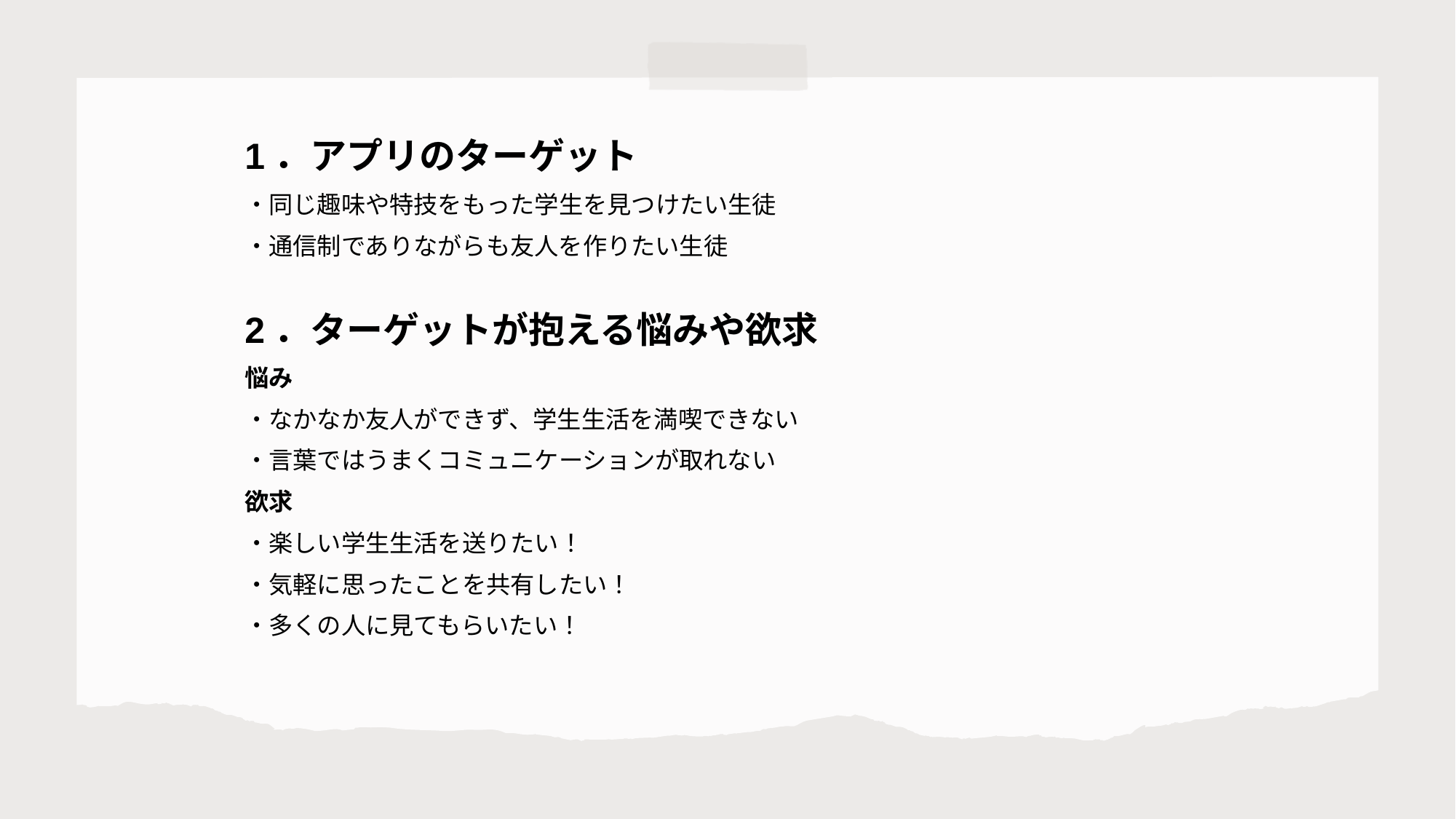

1．アプリのターゲット
・同じ趣味や特技をもった学生を見つけたい生徒
・通信制でありながらも友人を作りたい生徒

2．ターゲットが抱える悩みや欲求
悩み
・なかなか友人ができず、学生生活を満喫できない
・言葉ではうまくコミュニケーションが取れない
欲求
・楽しい学生生活を送りたい！
・気軽に思ったことを共有したい！
・多くの人に見てもらいたい！